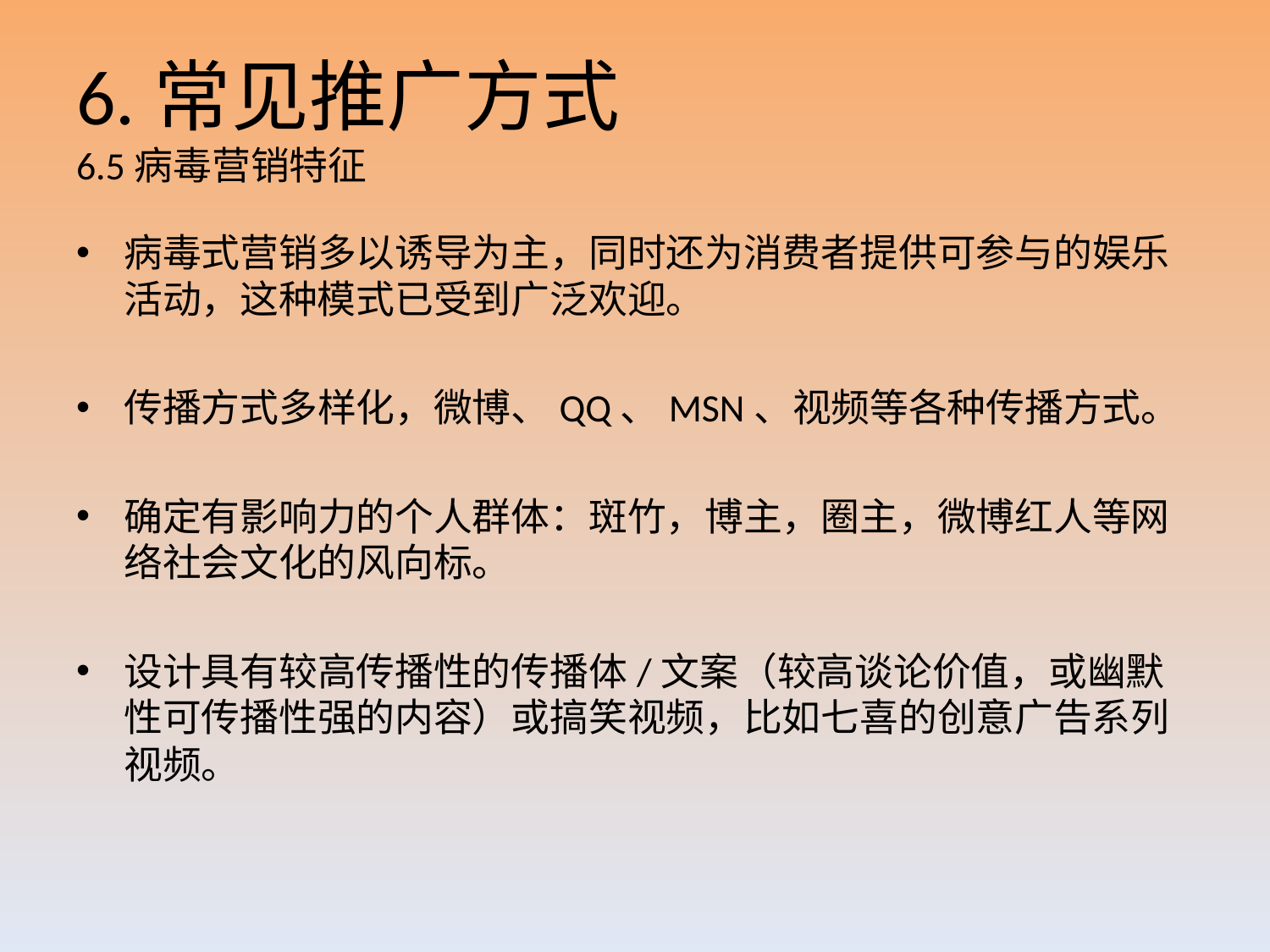

# 6.常见推广方式 6.5病毒营销特征
病毒式营销多以诱导为主，同时还为消费者提供可参与的娱乐活动，这种模式已受到广泛欢迎。

传播方式多样化，微博、QQ、MSN、视频等各种传播方式。

确定有影响力的个人群体：斑竹，博主，圈主，微博红人等网络社会文化的风向标。

设计具有较高传播性的传播体/文案（较高谈论价值，或幽默性可传播性强的内容）或搞笑视频，比如七喜的创意广告系列视频。